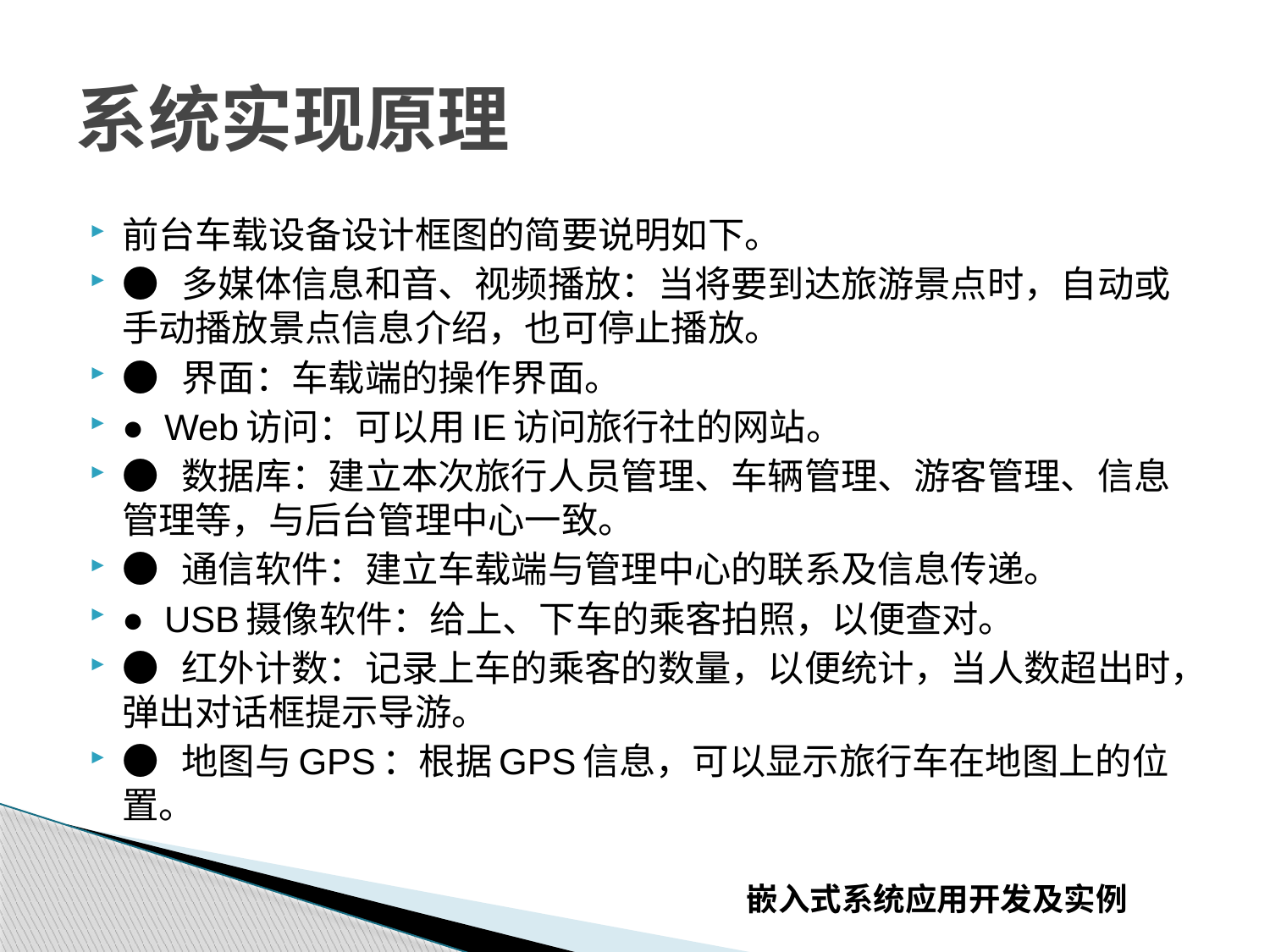

# 系统实现原理
前台车载设备设计框图的简要说明如下。
●  多媒体信息和音、视频播放：当将要到达旅游景点时，自动或手动播放景点信息介绍，也可停止播放。
●  界面：车载端的操作界面。
●  Web访问：可以用IE访问旅行社的网站。
●  数据库：建立本次旅行人员管理、车辆管理、游客管理、信息管理等，与后台管理中心一致。
●  通信软件：建立车载端与管理中心的联系及信息传递。
●  USB摄像软件：给上、下车的乘客拍照，以便查对。
●  红外计数：记录上车的乘客的数量，以便统计，当人数超出时，弹出对话框提示导游。
●  地图与GPS：根据GPS信息，可以显示旅行车在地图上的位置。

嵌入式系统应用开发及实例